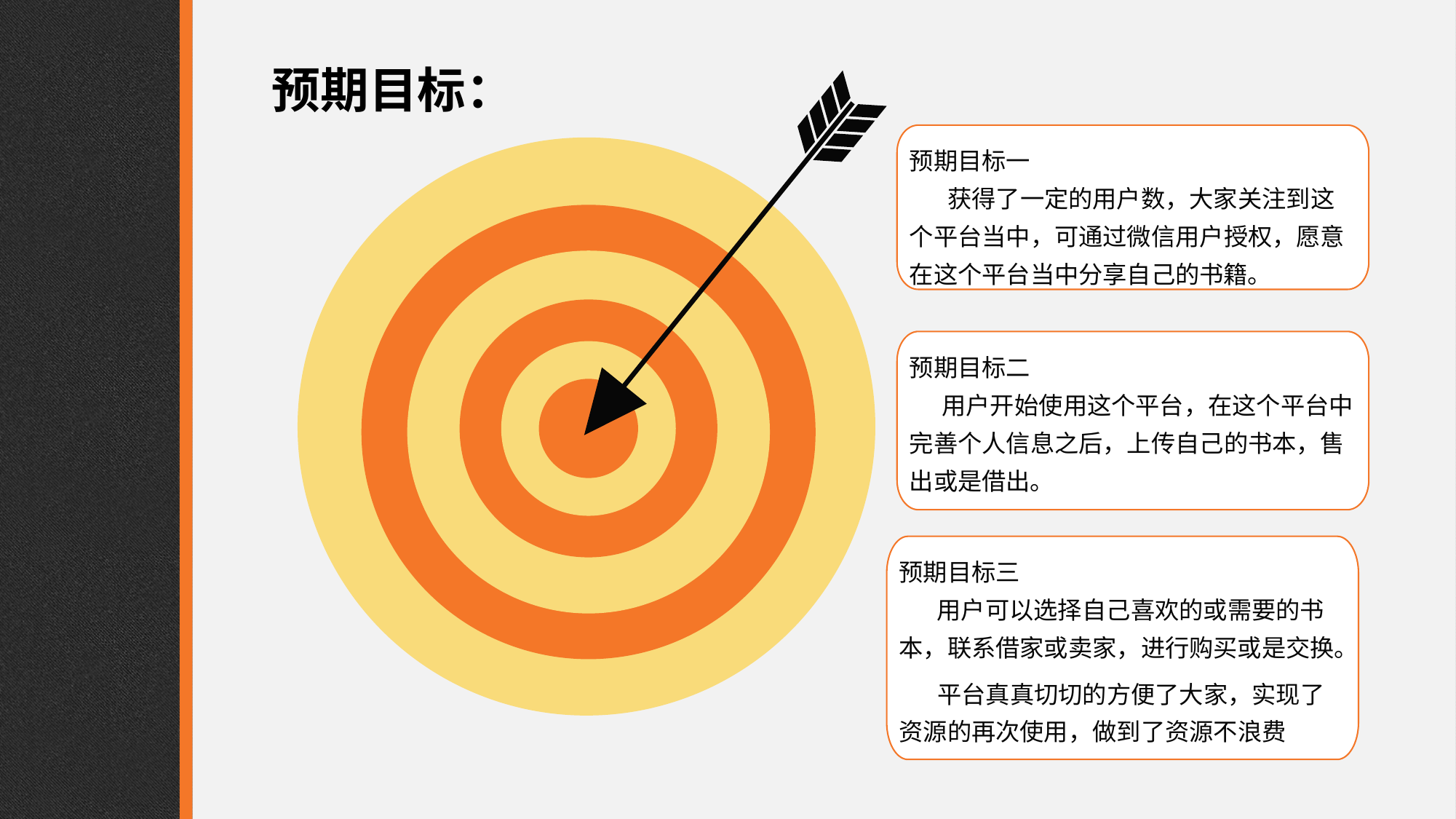

预期目标：

预期目标一
       获得了一定的用户数，大家关注到这个平台当中，可通过微信用户授权，愿意在这个平台当中分享自己的书籍。

预期目标二
      用户开始使用这个平台，在这个平台中完善个人信息之后，上传自己的书本，售出或是借出。

预期目标三
       用户可以选择自己喜欢的或需要的书本，联系借家或卖家，进行购买或是交换。
      平台真真切切的方便了大家，实现了资源的再次使用，做到了资源不浪费